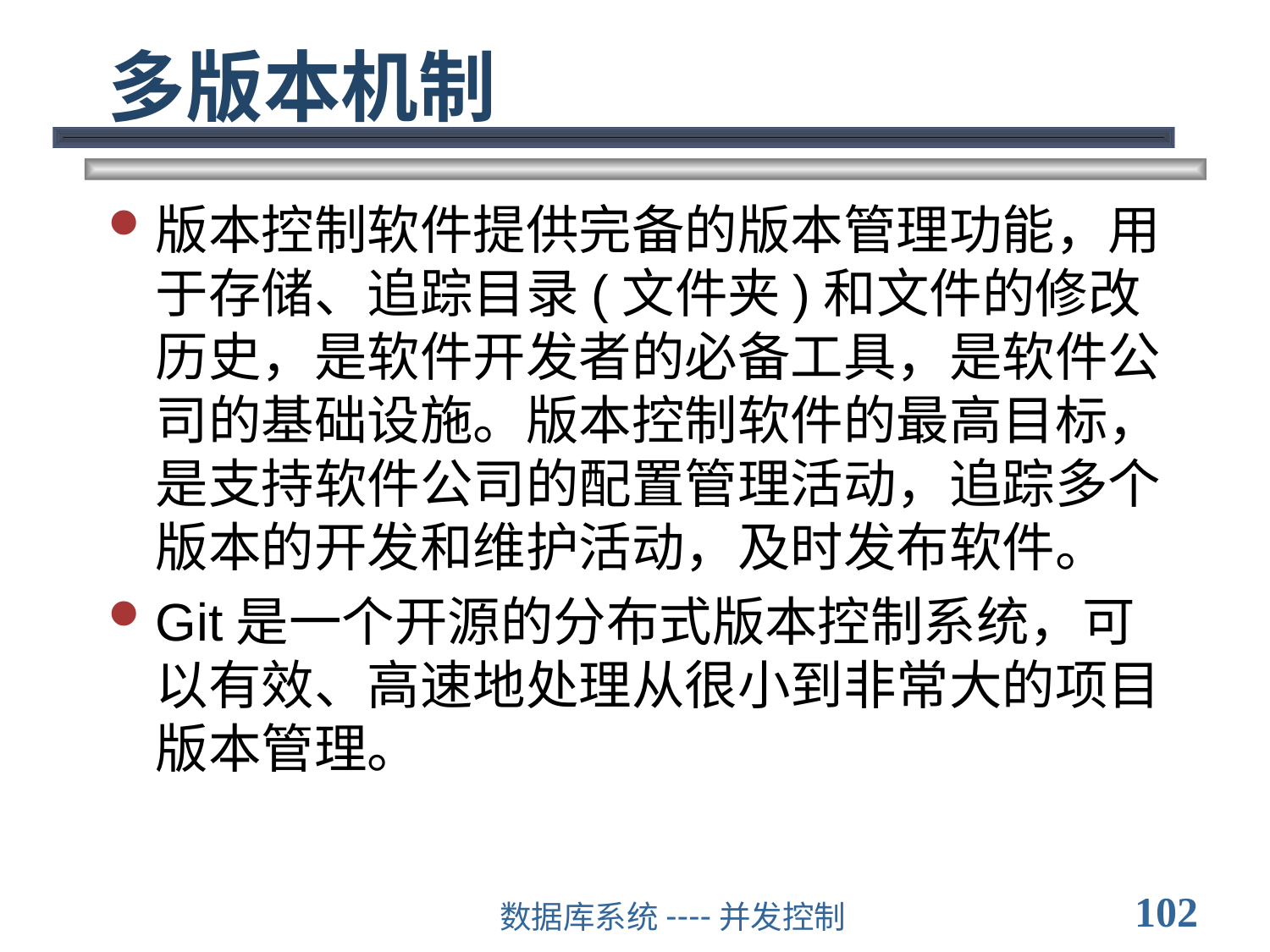

# 多版本机制
版本控制软件提供完备的版本管理功能，用于存储、追踪目录(文件夹)和文件的修改历史，是软件开发者的必备工具，是软件公司的基础设施。版本控制软件的最高目标，是支持软件公司的配置管理活动，追踪多个版本的开发和维护活动，及时发布软件。
Git是一个开源的分布式版本控制系统，可以有效、高速地处理从很小到非常大的项目版本管理。
102
数据库系统----并发控制